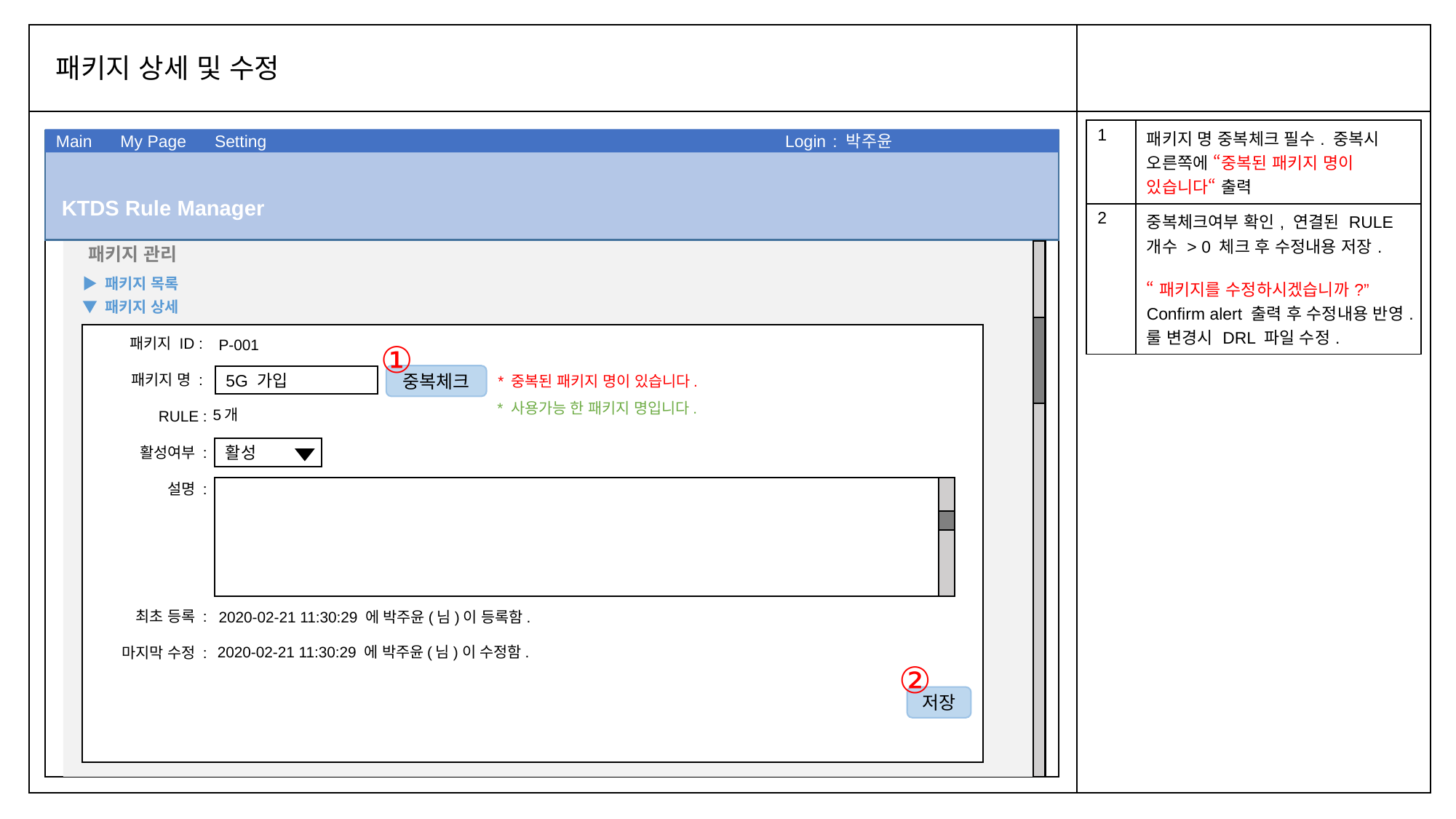

패키지 상세 및 수정
| 1 | 패키지 명 중복체크 필수. 중복시 오른쪽에 “중복된 패키지 명이 있습니다“ 출력 |
| --- | --- |
| 2 | 중복체크여부 확인, 연결된 RULE 개수 > 0 체크 후 수정내용 저장. “패키지를 수정하시겠습니까?” Confirm alert 출력 후 수정내용 반영. 룰 변경시 DRL 파일 수정. |
Main      My Page      Setting                                                                                                              Login : 박주윤

KTDS Rule Manager
패키지 관리

▶ 패키지 목록
▼ 패키지 상세

P-001

패키지 ID :

패키지 명 :

RULE :

활성여부 :

설명 :

최초 등록 :

마지막 수정 :

①
* 중복된 패키지 명이 있습니다.
중복체크
5G 가입
* 사용가능 한 패키지 명입니다.
5개
활성

2020-02-21 11:30:29 에 박주윤(님)이 등록함.
2020-02-21 11:30:29 에 박주윤(님)이 수정함.
②
저장